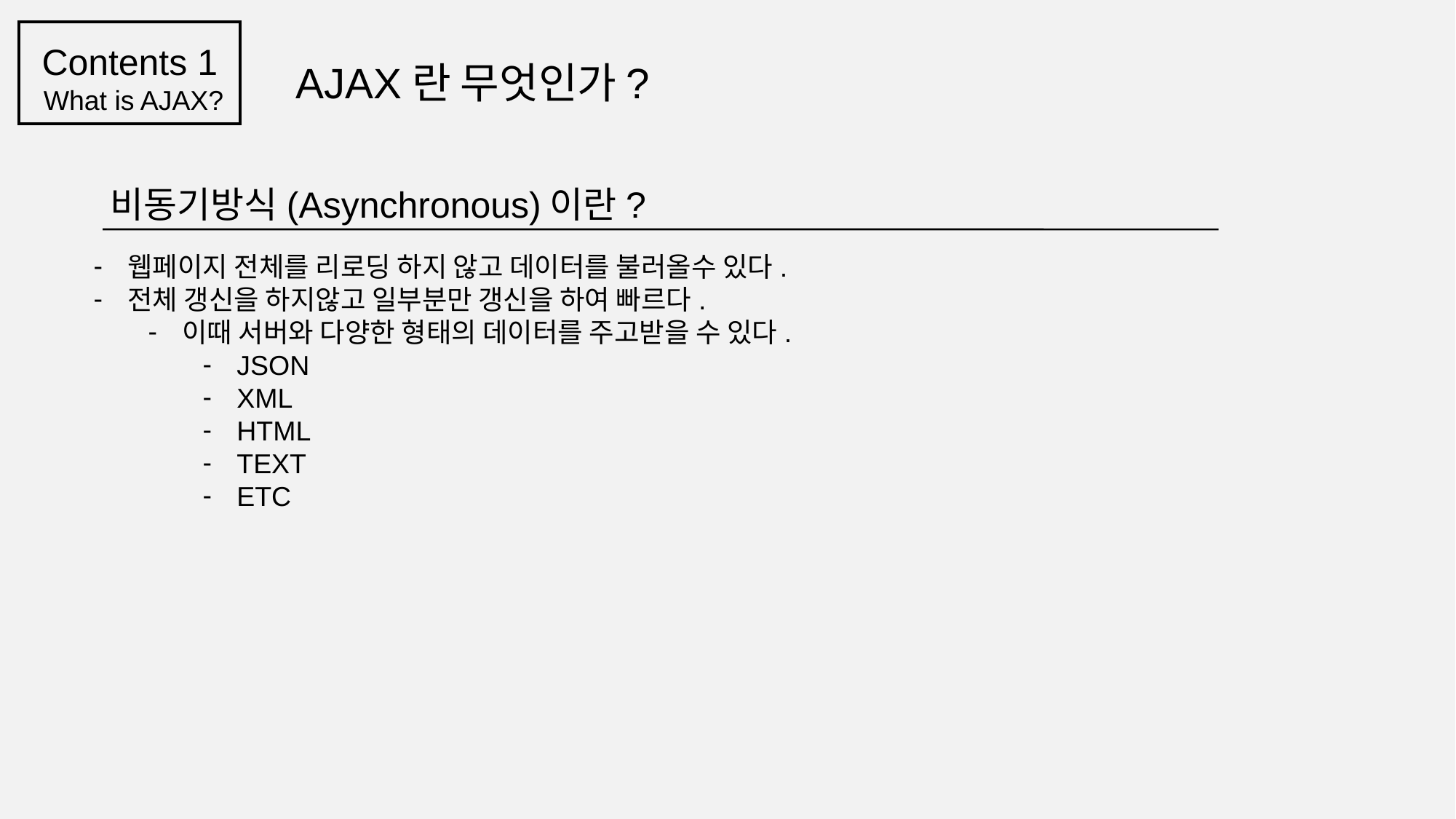

Contents 1
What is AJAX?
AJAX란 무엇인가?
 비동기방식(Asynchronous)이란?
웹페이지 전체를 리로딩 하지 않고 데이터를 불러올수 있다.
전체 갱신을 하지않고 일부분만 갱신을 하여 빠르다.
이때 서버와 다양한 형태의 데이터를 주고받을 수 있다.
JSON
XML
HTML
TEXT
ETC